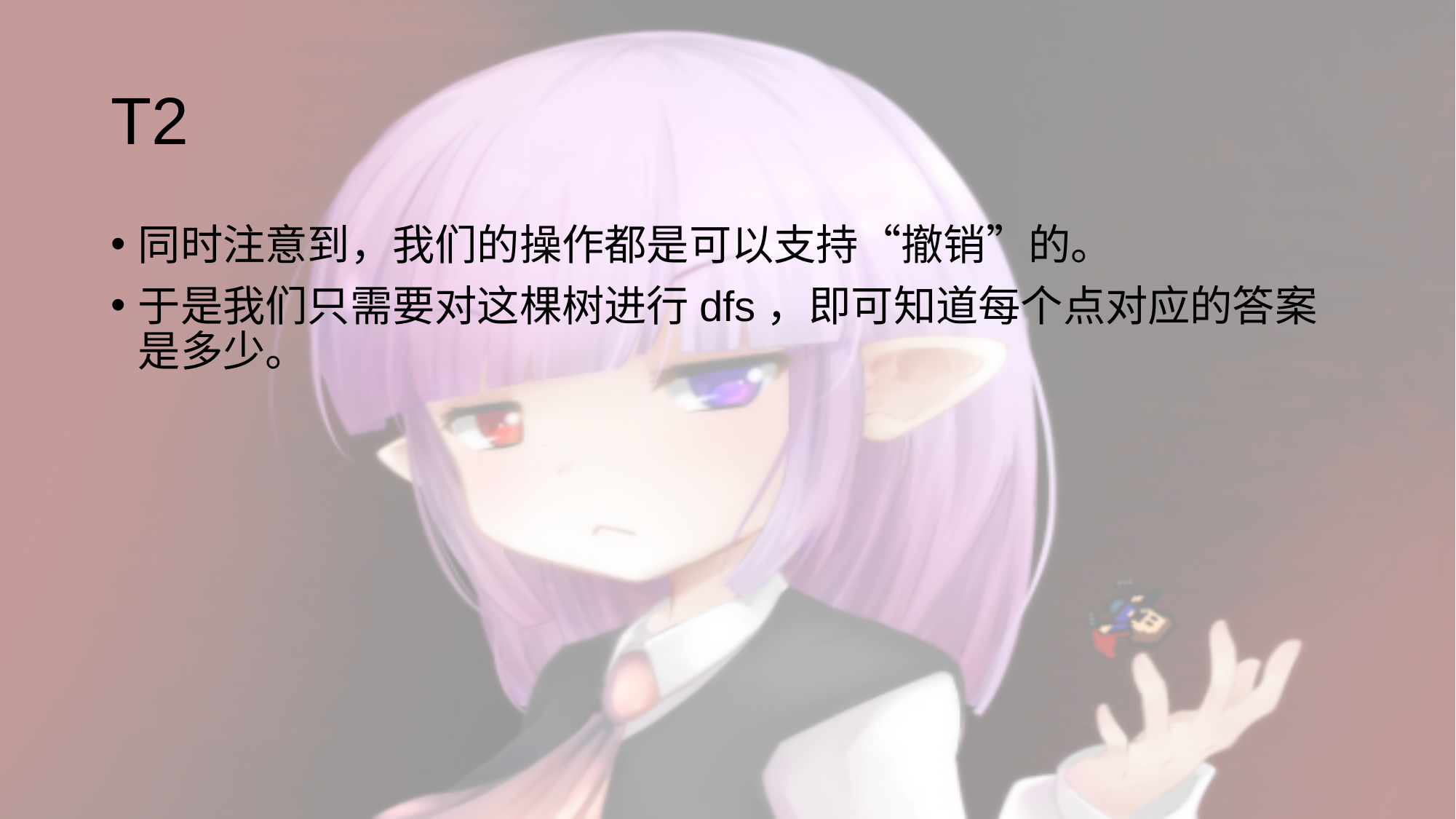

# T2
同时注意到，我们的操作都是可以支持“撤销”的。
于是我们只需要对这棵树进行dfs，即可知道每个点对应的答案是多少。